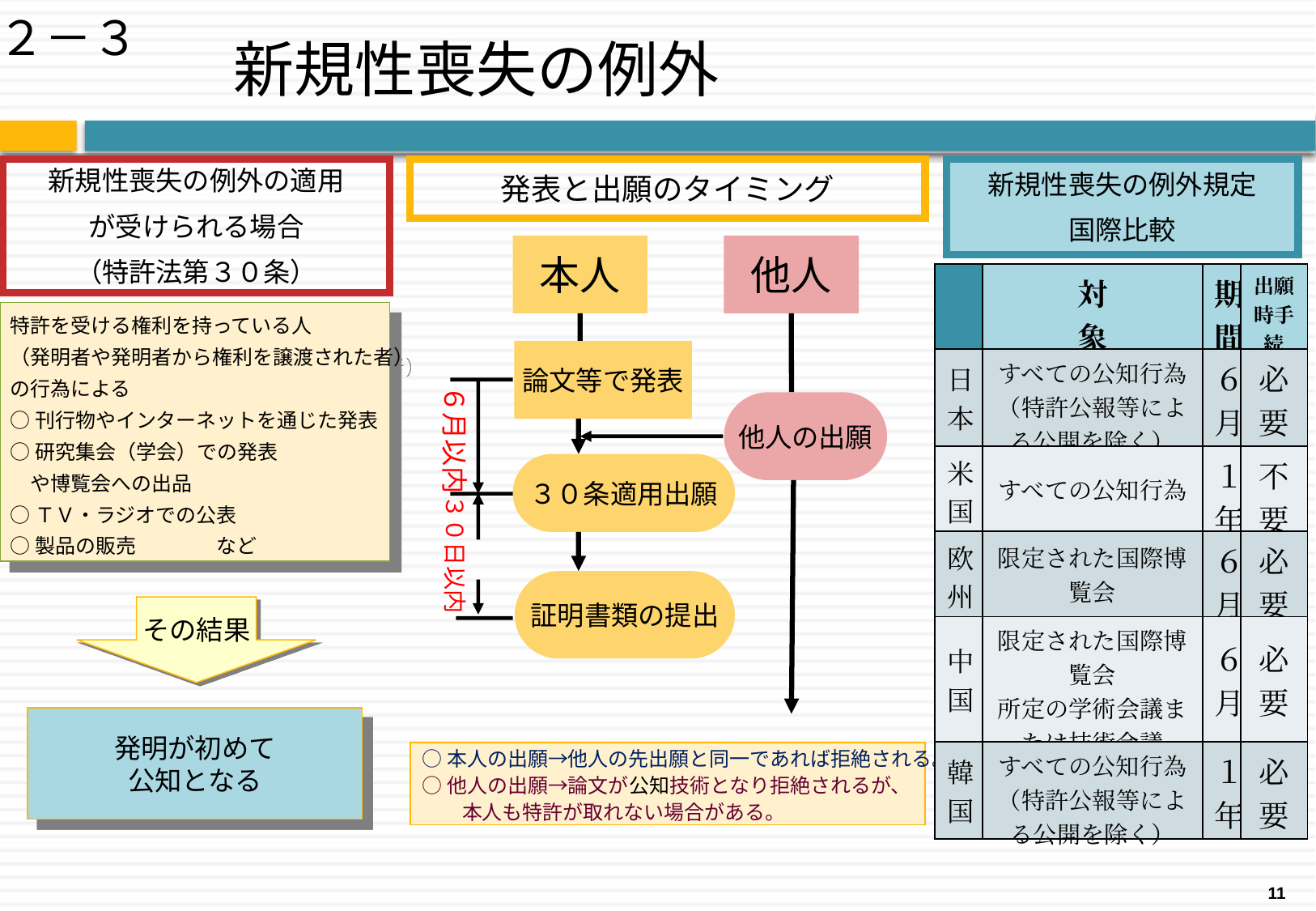

２－３
新規性喪失の例外
新規性喪失の例外の適用
が受けられる場合
（特許法第３０条）
発表と出願のタイミング
新規性喪失の例外規定
国際比較
本人
他人
|  | 対 象 | 期間 | 出願時手続 |
| --- | --- | --- | --- |
| 日本 | すべての公知行為 （特許公報等による公開を除く） | ６月 | 必要 |
| 米国 | すべての公知行為 | １年 | 不要 |
| 欧州 | 限定された国際博覧会 | ６月 | 必要 |
| 中国 | 限定された国際博覧会 所定の学術会議または技術会議 | ６月 | 必要 |
| 韓国 | すべての公知行為 （特許公報等による公開を除く） | １年 | 必要 |
特許を受ける権利を持っている人
（発明者や発明者から権利を譲渡された者）
の行為による
○刊行物やインターネットを通じた発表
○研究集会（学会）での発表
　や博覧会への出品
○ＴＶ・ラジオでの公表
○製品の販売　　　　など

論文等で発表
６月以内

他人の出願

３０条適用出願

３０日以内

証明書類の提出

その結果

発明が初めて
公知となる
○本人の出願→他人の先出願と同一であれば拒絶される。
○他人の出願→論文が公知技術となり拒絶されるが、
　　本人も特許が取れない場合がある。
11